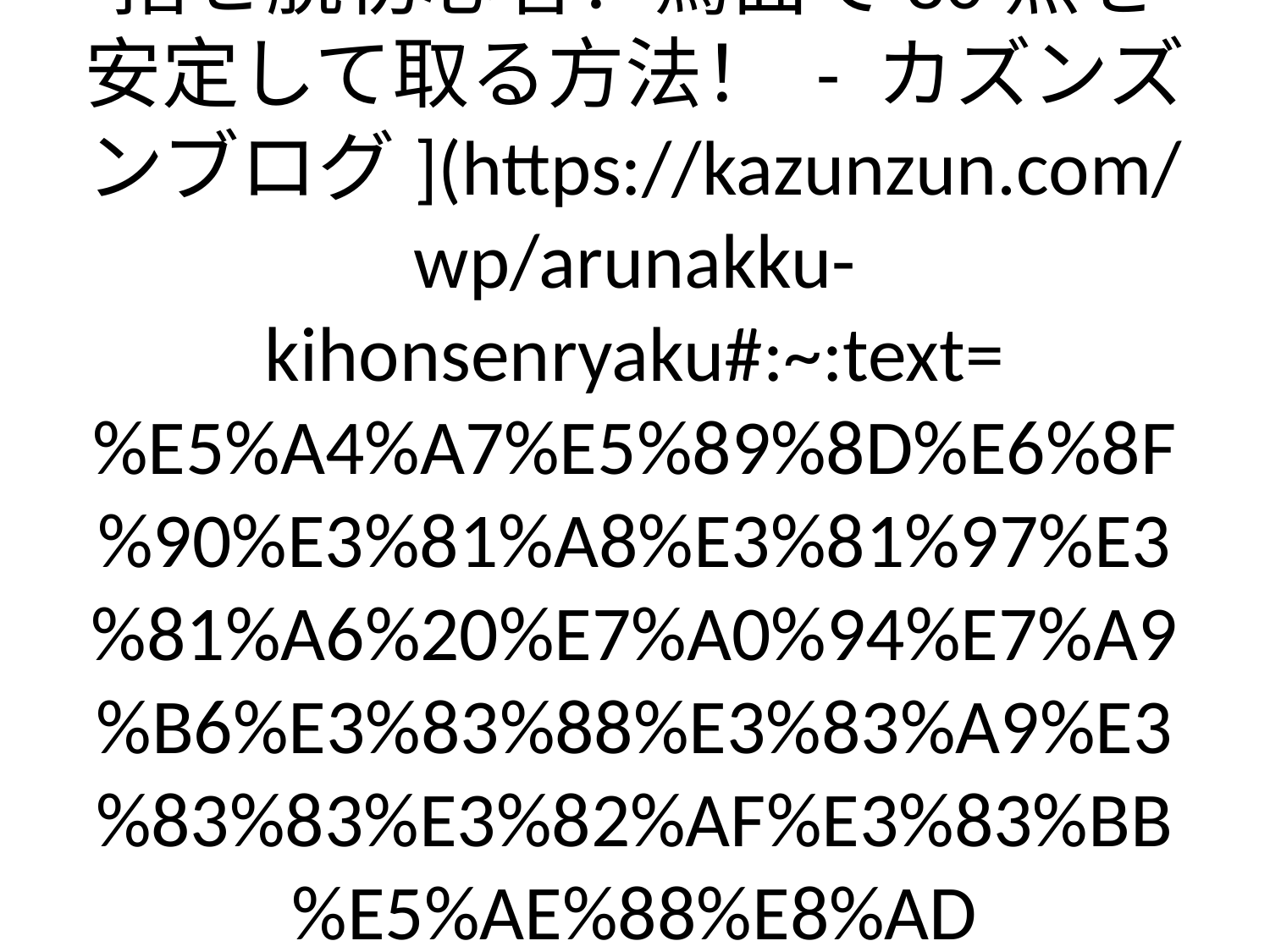

# - **研究トラックの仕上げと得点化:** 最終ラウンドでは**研究トラックの最後の仕上げ**を行います。まだ虫眼鏡や手帳が上がりきっていない場合は最優先で進め、少なくとも虫眼鏡コマは頂上に到達させましょう（虫眼鏡は進めるごとに点数が入り、頂上到達でさらに点が入ります）。可能であれば手帳コマも虫眼鏡に続けて頂上に到達させ、**寺院タイル（11点～6点のボーナスタイル）**を獲得します。寺院タイルは先着順ですが、誰かが取った後でも残りの低点のものは拾えます。研究トラックは**点数源として約30点以上**を占める大黒柱なので ([〖アルナック攻略〗目指せ脱初心者！鳥面で80点を安定して取る方法！ - カズンズンブログ](https://kazunzun.com/wp/arunakku-kihonsenryaku#:~:text=%E5%A4%A7%E5%89%8D%E6%8F%90%E3%81%A8%E3%81%97%E3%81%A6%20%E7%A0%94%E7%A9%B6%E3%83%88%E3%83%A9%E3%83%83%E3%82%AF%E3%83%BB%E5%AE%88%E8%AD%B7%E8%80%85%E3%83%BB%E5%81%B6%E5%83%8F%20%E3%81%AE%E3%83%9D%E3%82%A4%E3%83%B3%E3%83%88%E3%81%A0%E3%81%91%E3%81%A780%E7%82%B9%E3%81%8F%E3%82%89%E3%81%84%E5%8D%A0%E3%82%81%E3%81%BE%E3%81%99%E3%80%82))、ここが上がりきらないと他で補うのは困難です。